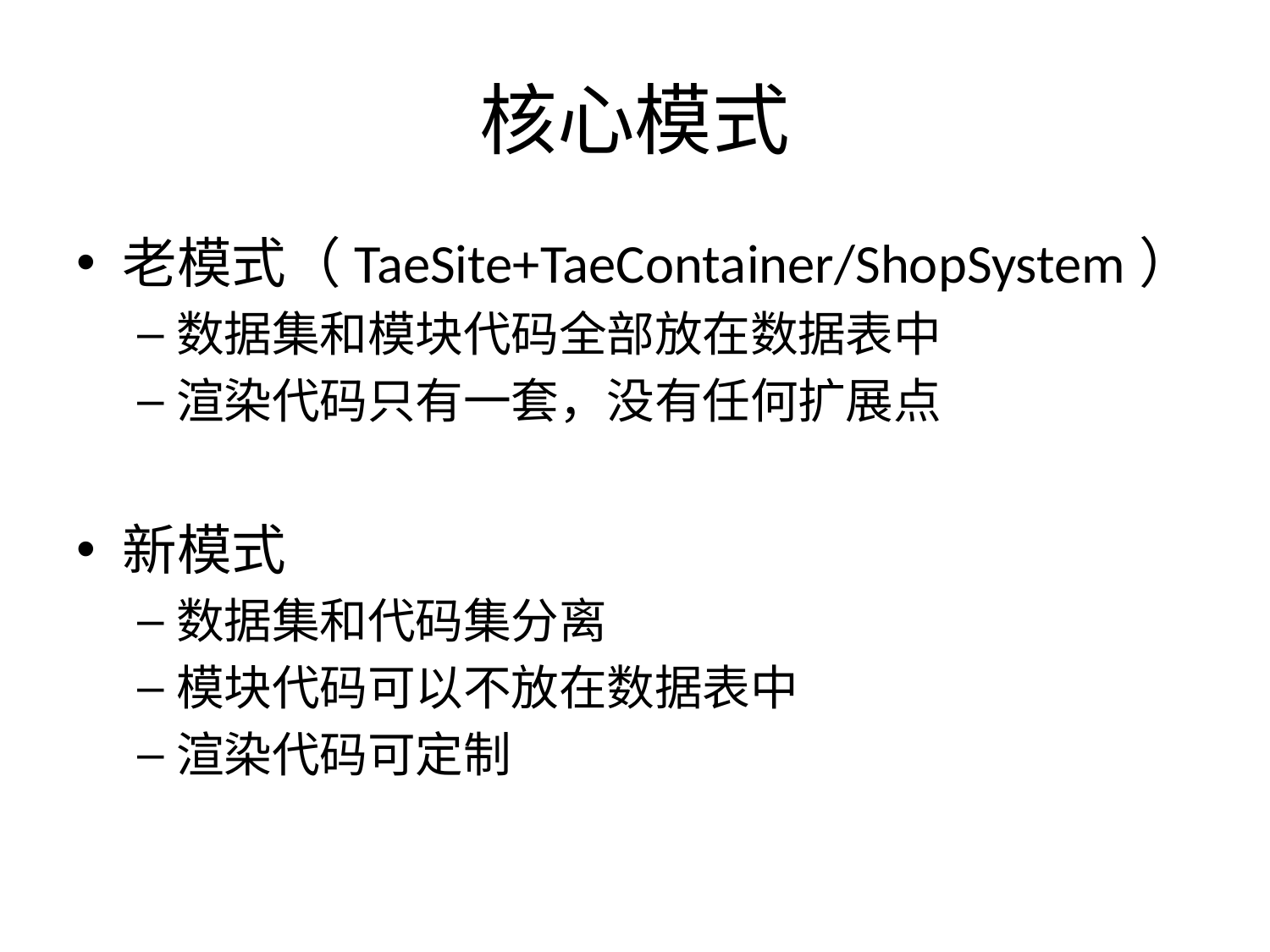

# 核心模式
老模式（TaeSite+TaeContainer/ShopSystem）
数据集和模块代码全部放在数据表中
渲染代码只有一套，没有任何扩展点

新模式
数据集和代码集分离
模块代码可以不放在数据表中
渲染代码可定制